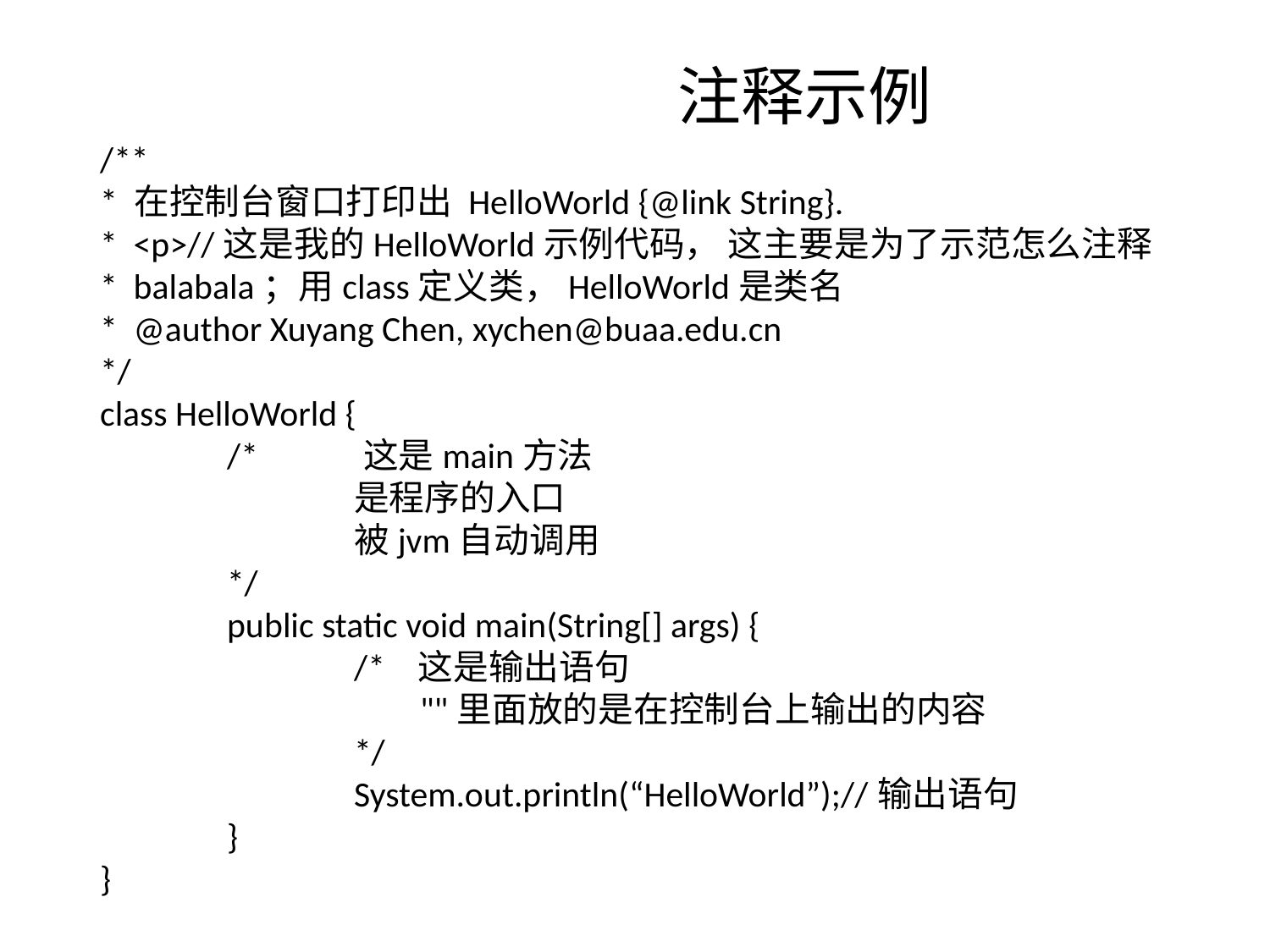

# 注释示例
/**
* 在控制台窗口打印出 HelloWorld {@link String}.
*  <p>//这是我的HelloWorld示例代码， 这主要是为了示范怎么注释
*  balabala；用class定义类，HelloWorld是类名
*  @author Xuyang Chen, xychen@buaa.edu.cn
*/
class HelloWorld {
	/*            这是main方法
		是程序的入口
		被jvm自动调用
	*/
	public static void main(String[] args) {
		/*   这是输出语句
	                        ""里面放的是在控制台上输出的内容
		*/
		System.out.println(“HelloWorld”);//输出语句
	}
}